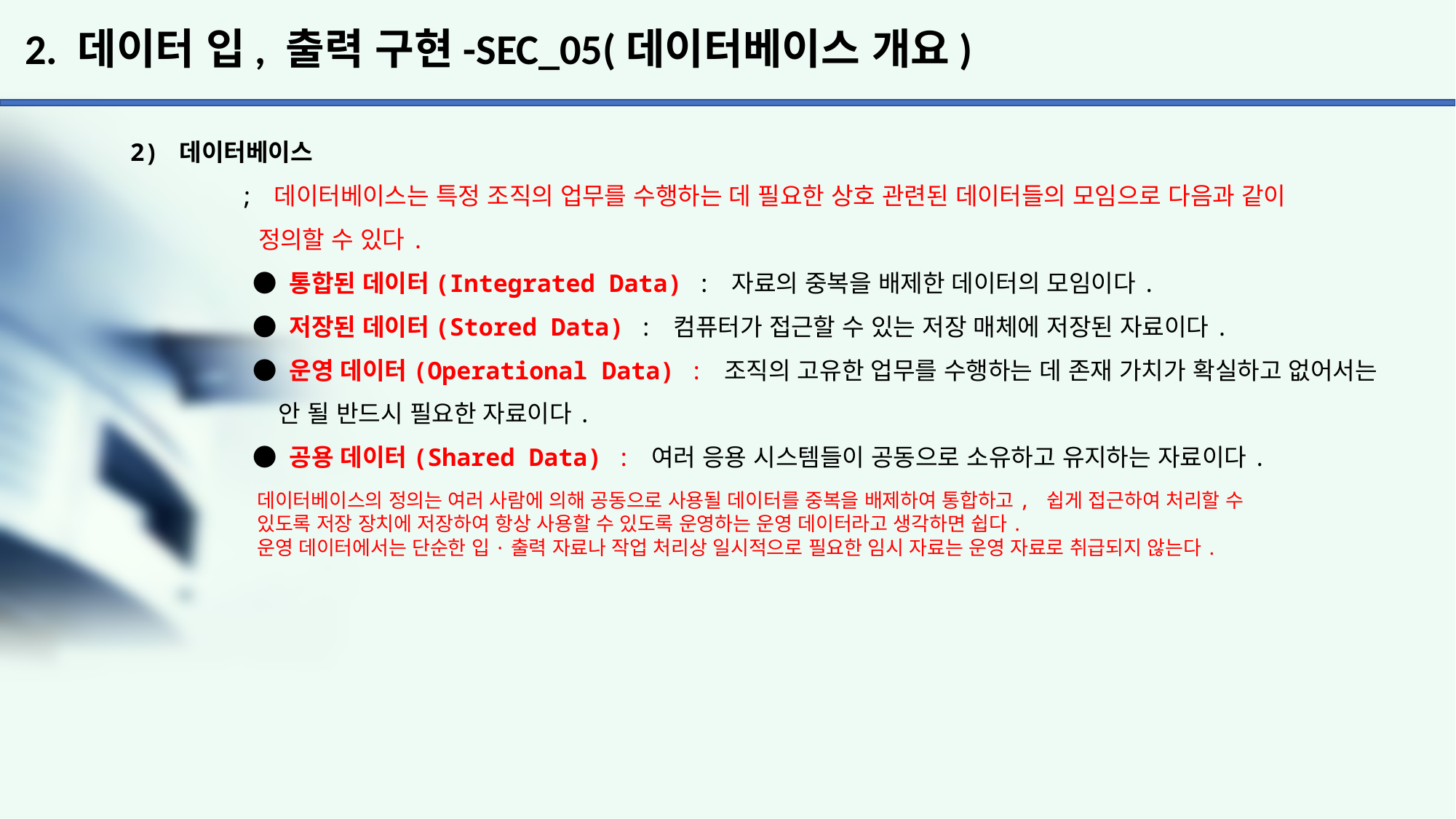

# 2. 데이터 입, 출력 구현-SEC_05(데이터베이스 개요)
2) 데이터베이스
	; 데이터베이스는 특정 조직의 업무를 수행하는 데 필요한 상호 관련된 데이터들의 모임으로 다음과 같이
	  정의할 수 있다.
	  ● 통합된 데이터(Integrated Data) : 자료의 중복을 배제한 데이터의 모임이다.
	  ● 저장된 데이터(Stored Data) : 컴퓨터가 접근할 수 있는 저장 매체에 저장된 자료이다.
	  ● 운영 데이터(Operational Data) : 조직의 고유한 업무를 수행하는 데 존재 가치가 확실하고 없어서는
	     안 될 반드시 필요한 자료이다.
	  ● 공용 데이터(Shared Data) : 여러 응용 시스템들이 공동으로 소유하고 유지하는 자료이다.
데이터베이스의 정의는 여러 사람에 의해 공동으로 사용될 데이터를 중복을 배제하여 통합하고, 쉽게 접근하여 처리할 수 있도록 저장 장치에 저장하여 항상 사용할 수 있도록 운영하는 운영 데이터라고 생각하면 쉽다.
운영 데이터에서는 단순한 입·출력 자료나 작업 처리상 일시적으로 필요한 임시 자료는 운영 자료로 취급되지 않는다.